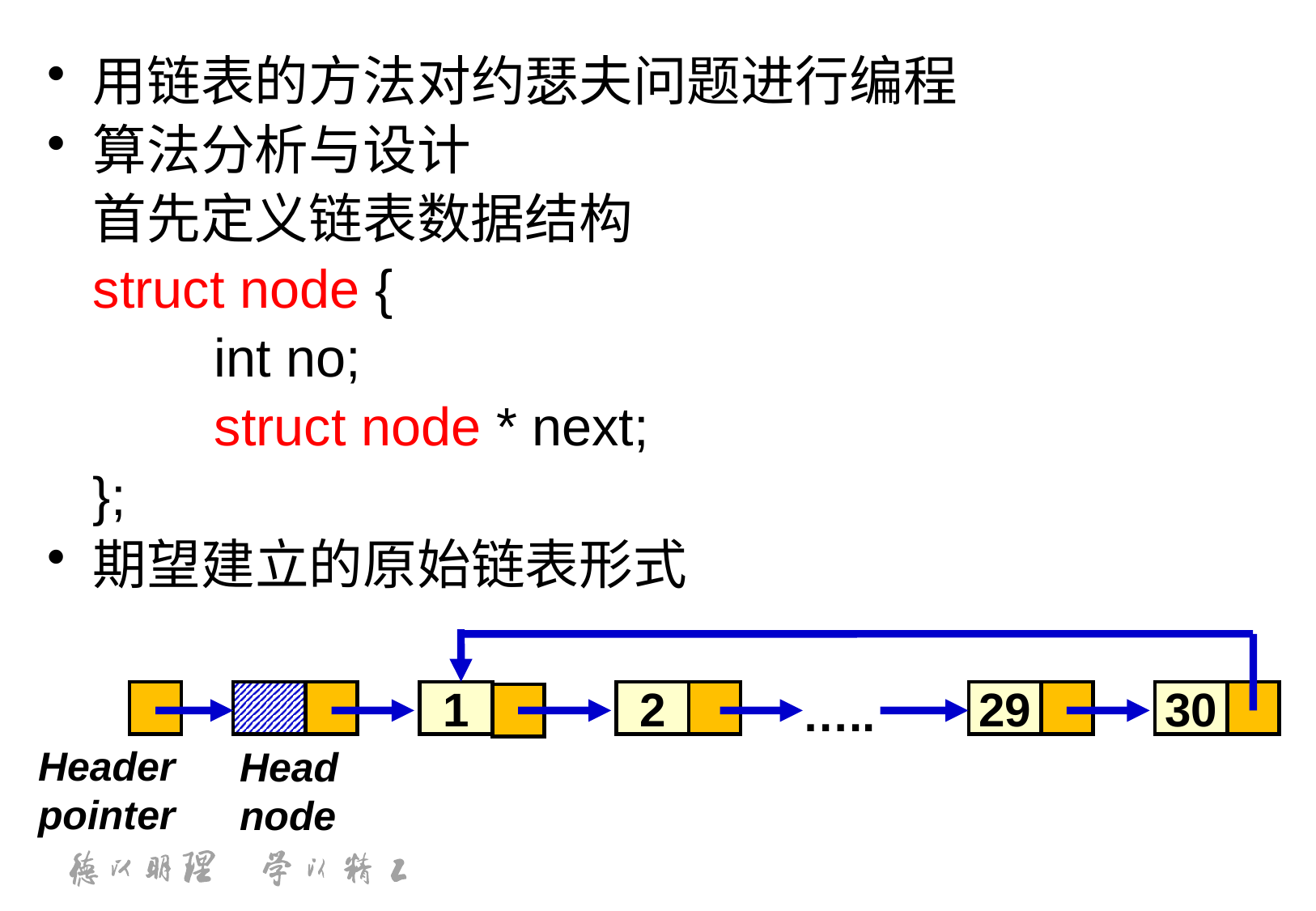

用链表的方法对约瑟夫问题进行编程
算法分析与设计
	首先定义链表数据结构
	struct node {
		int no;
		struct node * next;
	};
期望建立的原始链表形式

1
2

29

30

…..

Header pointer
Head node
103